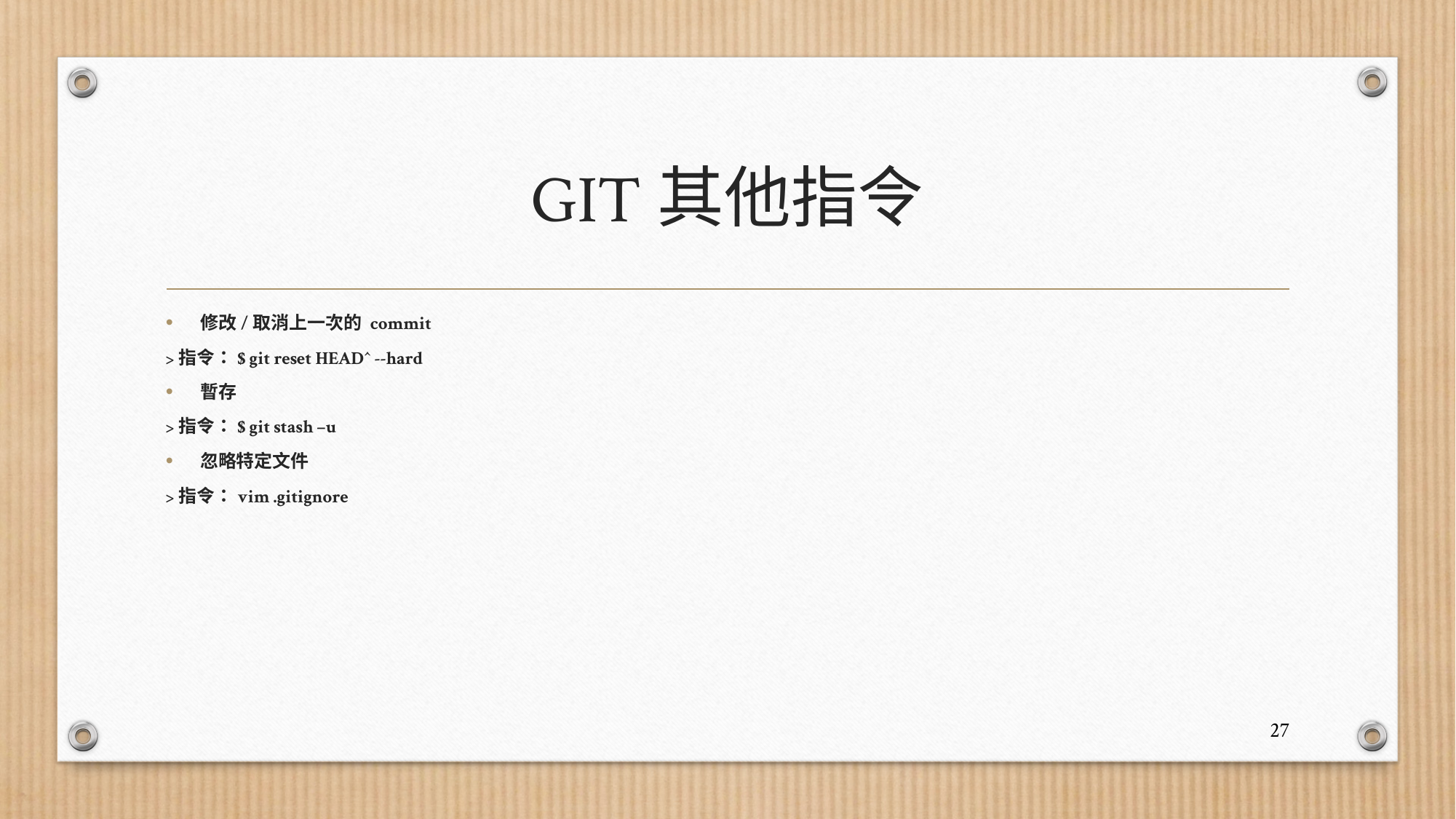

# GIT其他指令
修改/取消上一次的 commit
>指令：$ git reset HEAD^ --hard
暫存
>指令：$ git stash –u
忽略特定文件
>指令：vim .gitignore

27